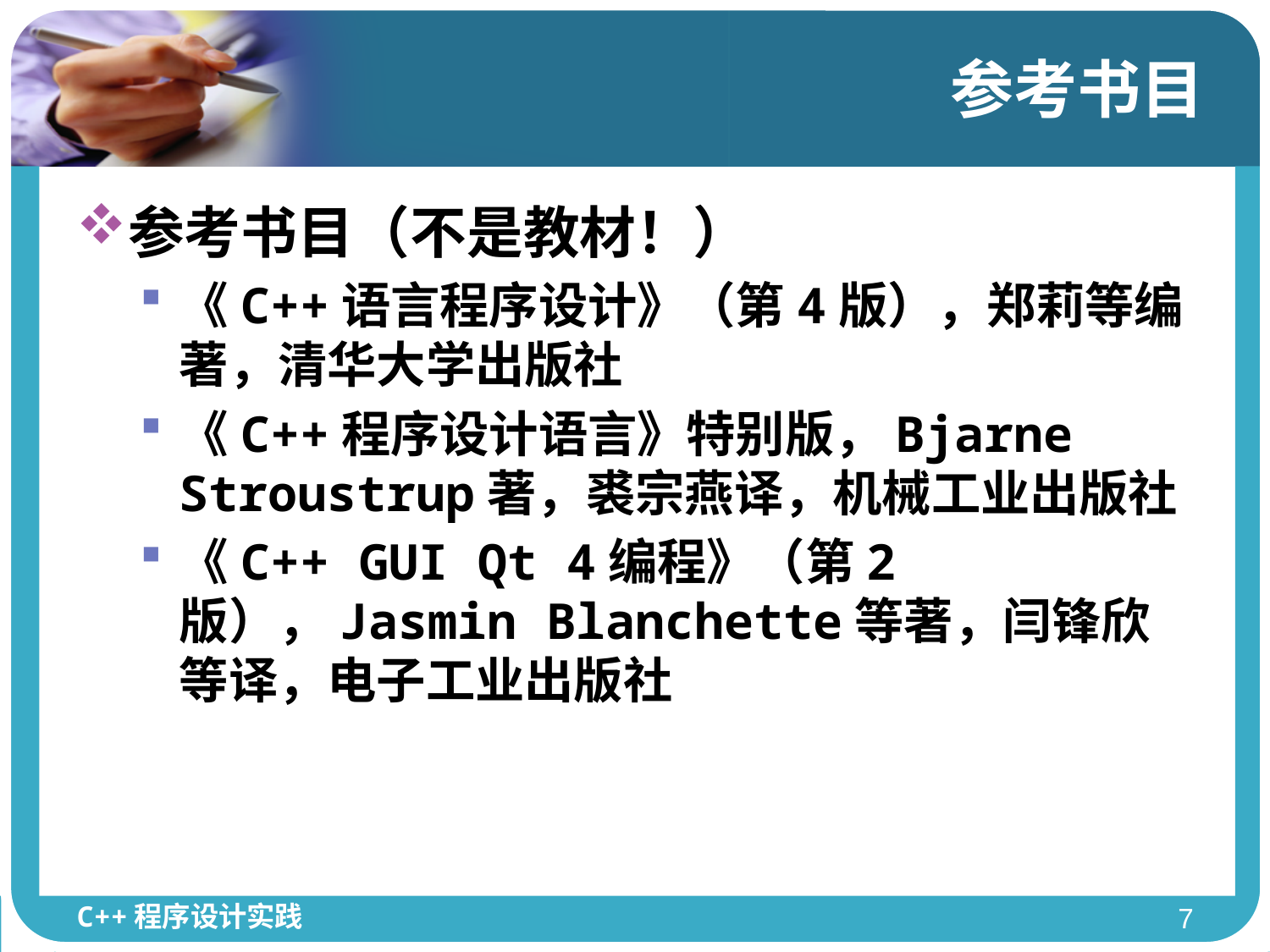

# 参考书目
参考书目（不是教材！）
《C++语言程序设计》（第4版），郑莉等编著，清华大学出版社
《C++程序设计语言》特别版，Bjarne Stroustrup著，裘宗燕译，机械工业出版社
《C++ GUI Qt 4编程》（第2版），Jasmin Blanchette等著，闫锋欣等译，电子工业出版社
C++程序设计实践
7